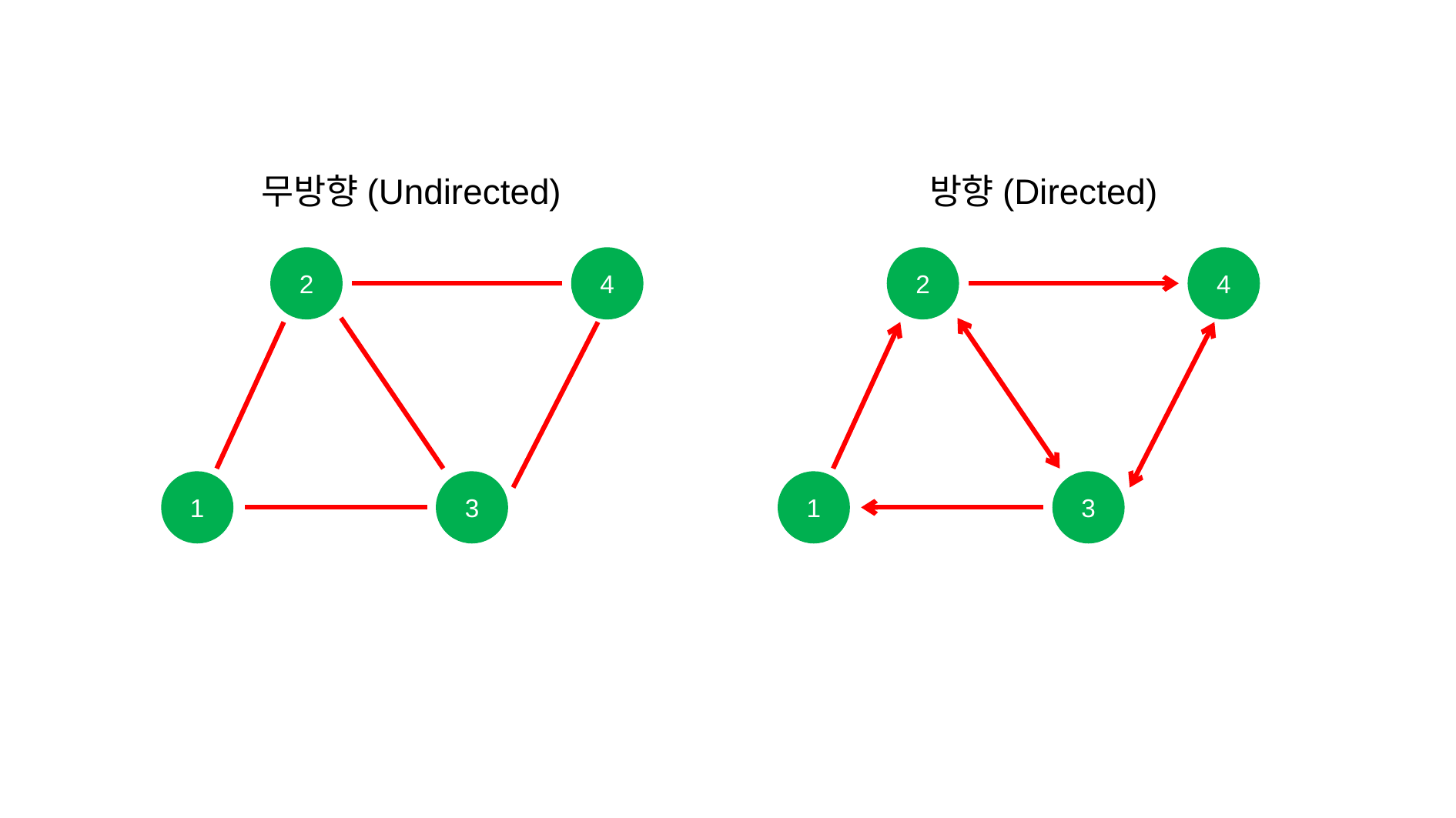

무방향(Undirected)
방향(Directed)
2
4
2
4
1
3
1
3